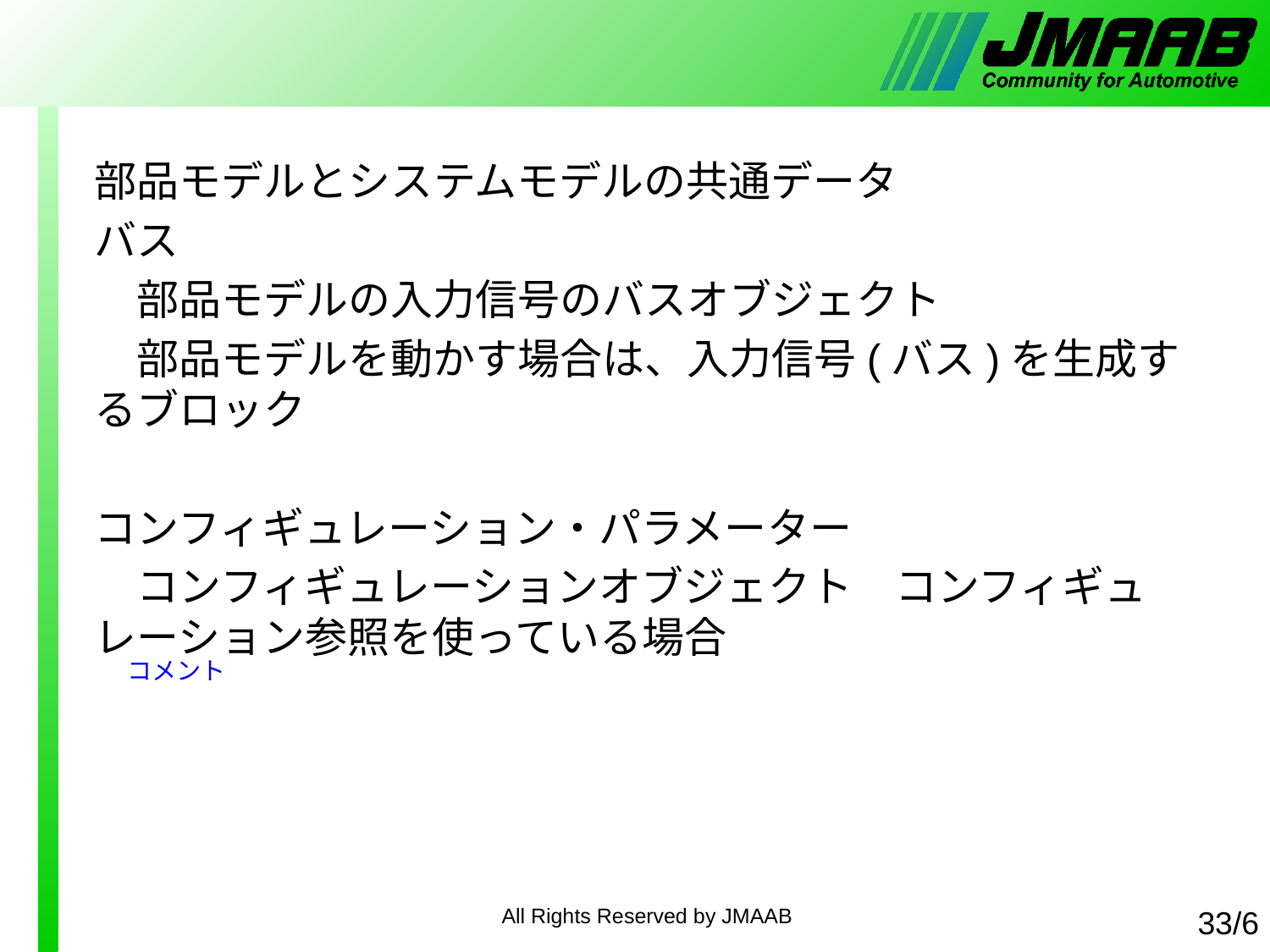

#
部品モデルとシステムモデルの共通データ
バス
　部品モデルの入力信号のバスオブジェクト
　部品モデルを動かす場合は、入力信号(バス)を生成するブロック

コンフィギュレーション・パラメーター
　コンフィギュレーションオブジェクト　コンフィギュレーション参照を使っている場合
コメント